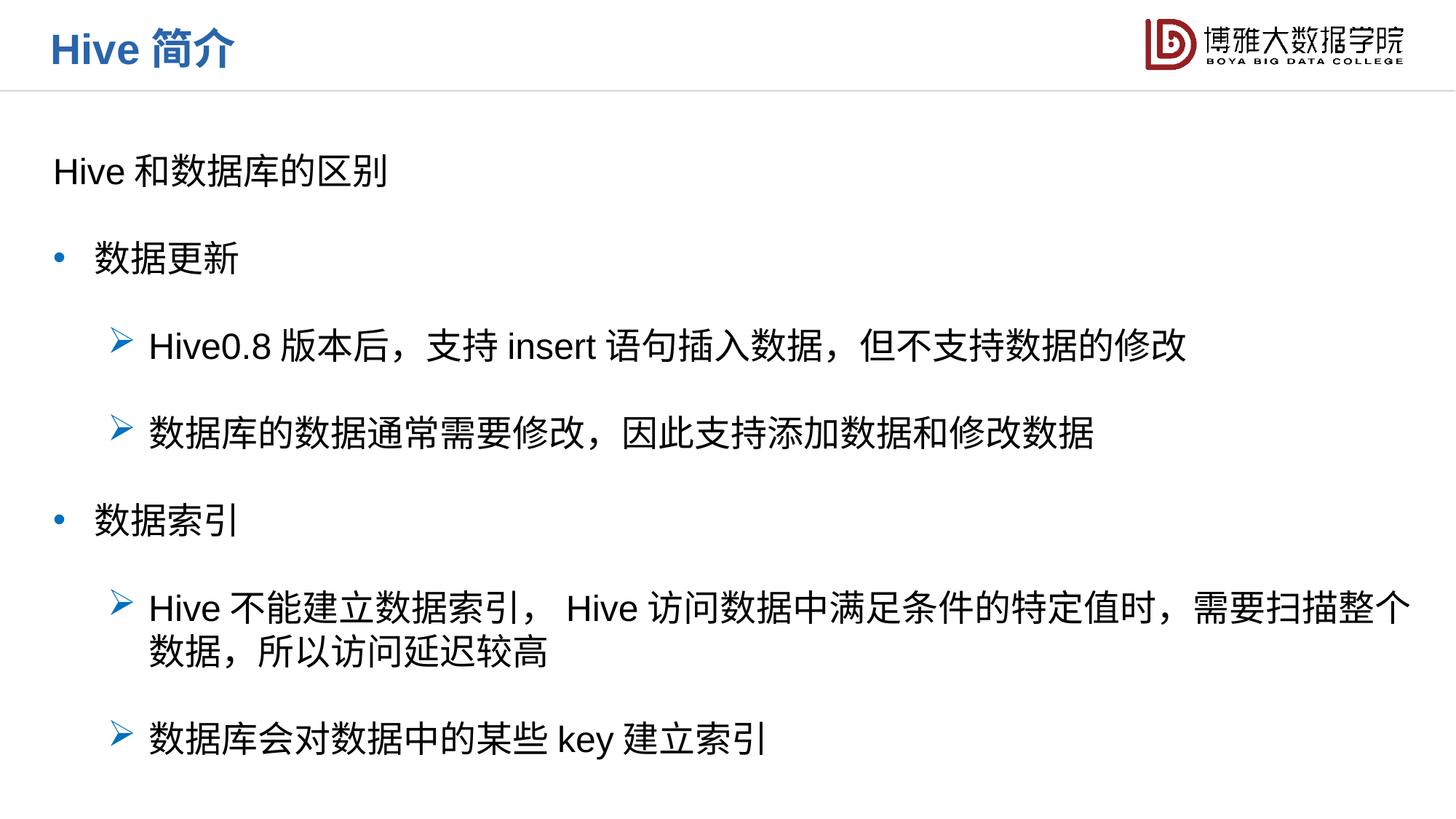

Hive简介
Hive和数据库的区别

数据更新

Hive0.8版本后，支持insert语句插入数据，但不支持数据的修改

数据库的数据通常需要修改，因此支持添加数据和修改数据

数据索引

Hive不能建立数据索引，Hive访问数据中满足条件的特定值时，需要扫描整个
    数据，所以访问延迟较高

数据库会对数据中的某些key建立索引